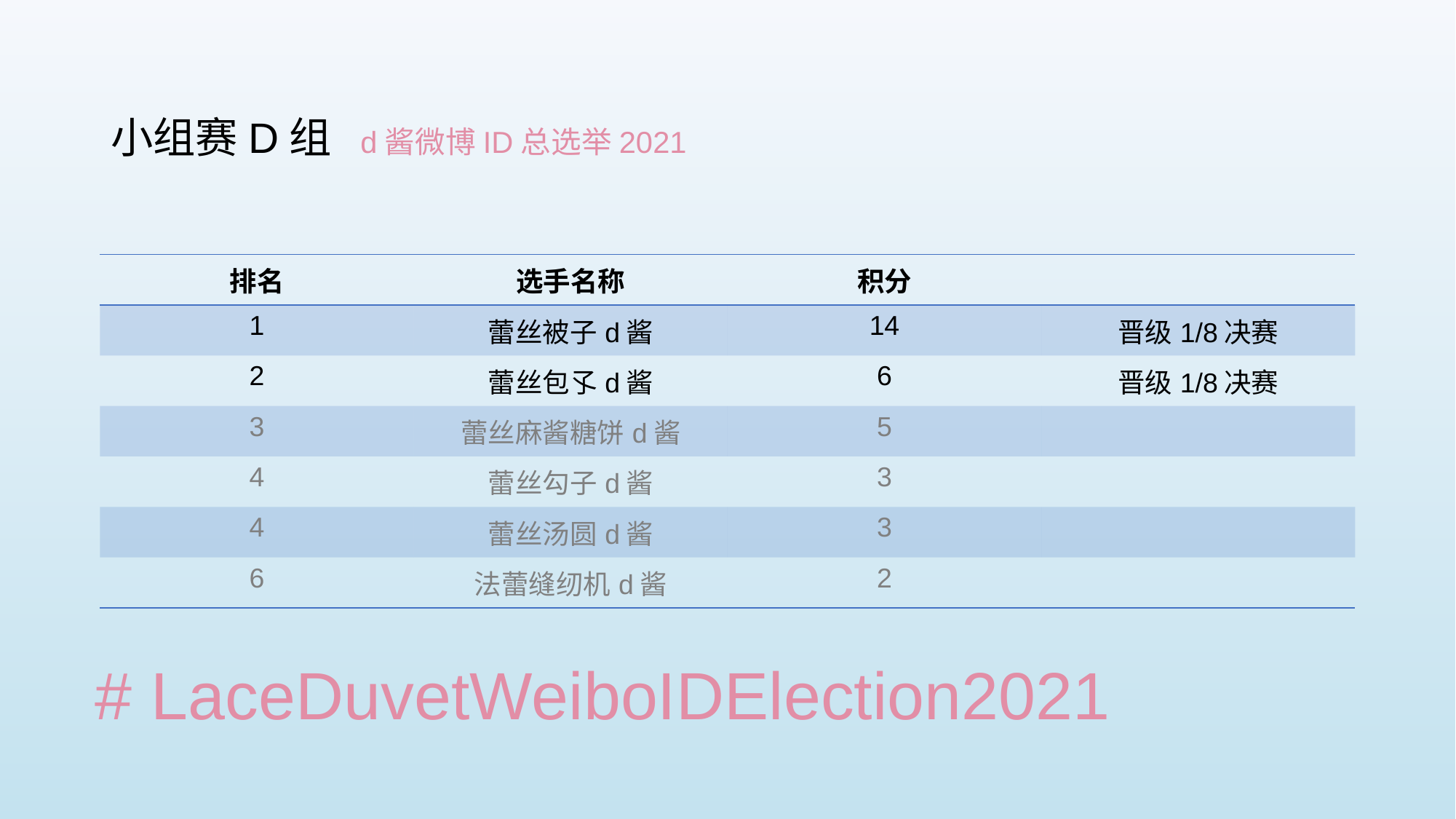

小组赛D组  d酱微博ID总选举2021
| 排名 | 选手名称 | 积分 |  |
| --- | --- | --- | --- |
| 1 | 蕾丝被子d酱 | 14 | 晋级1/8决赛 |
| 2 | 蕾丝包孓d酱 | 6 | 晋级1/8决赛 |
| 3 | 蕾丝麻酱糖饼d酱 | 5 |  |
| 4 | 蕾丝勾子d酱 | 3 |  |
| 4 | 蕾丝汤圆d酱 | 3 |  |
| 6 | 法蕾缝纫机d酱 | 2 |  |
# # LaceDuvetWeiboIDElection2021